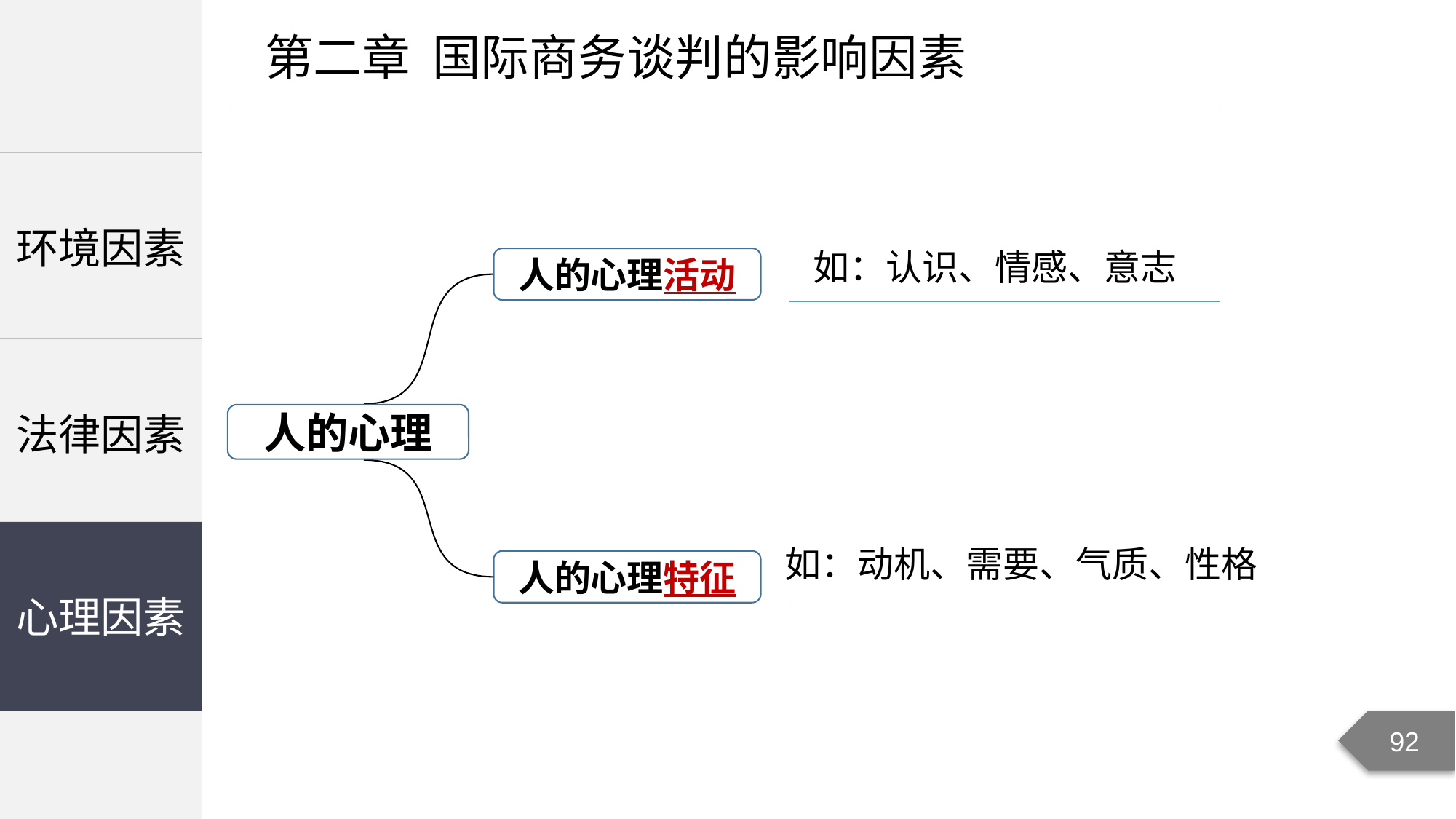

第二章  国际商务谈判的影响因素
| 环境因素 |
| --- |
| 法律因素 |
| 心理因素 |
如：认识、情感、意志
人的心理活动

人的心理

心理因素
如：动机、需要、气质、性格
人的心理特征
92